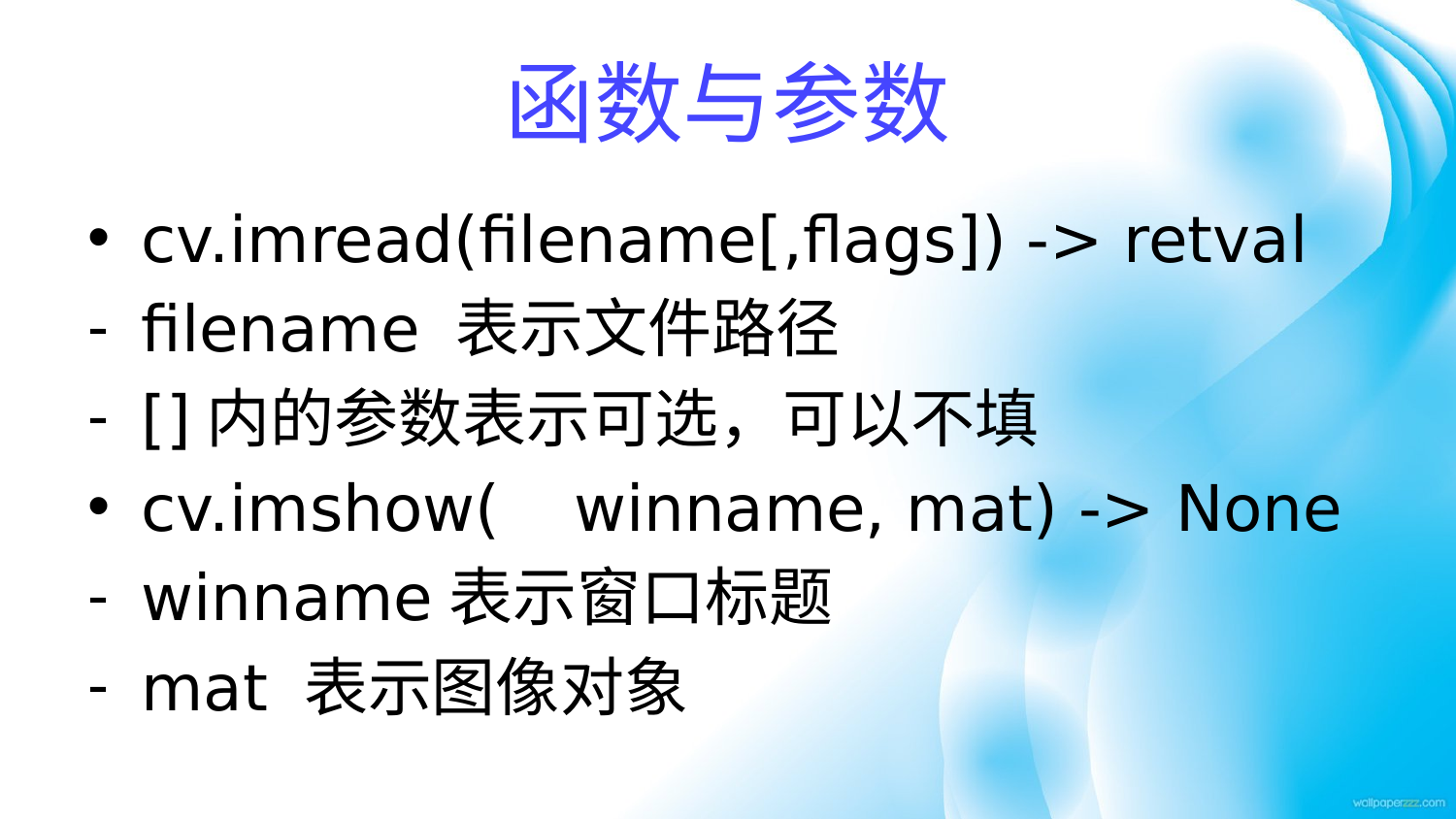

# 函数与参数
cv.imread(filename[,flags]) -> retval
filename 表示文件路径
[]内的参数表示可选，可以不填
cv.imshow(	winname, mat) -> None
winname表示窗口标题
mat 表示图像对象